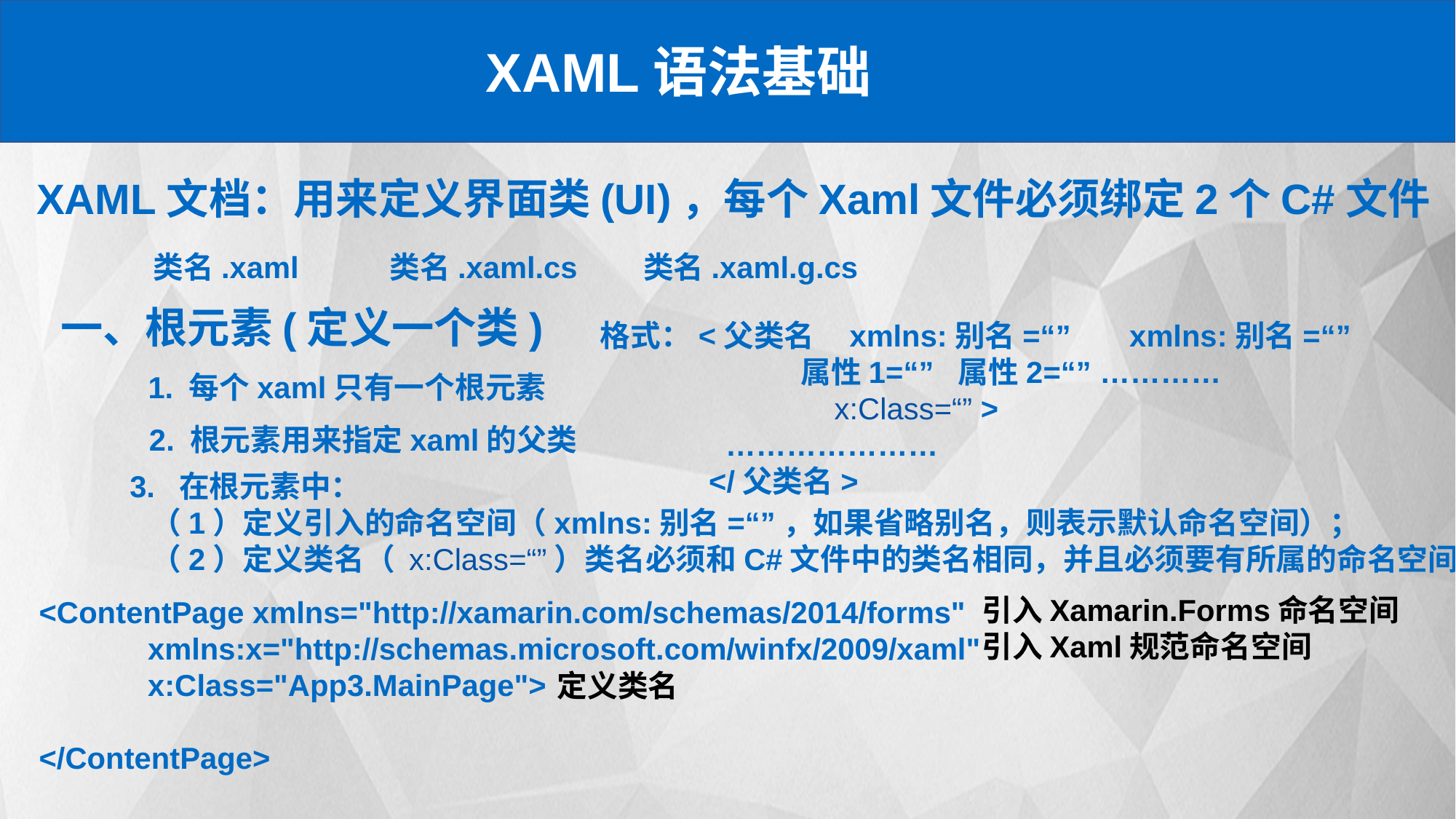

XAML语法基础
XAML文档：用来定义界面类(UI)，每个Xaml文件必须绑定2个C#文件
类名.xaml          类名.xaml.cs       类名.xaml.g.cs
一、根元素(定义一个类)
格式：<父类名    xmlns:别名=“”       xmlns:别名=“”
                            属性1=“”  属性2=“” …………
                            x:Class=“” >
               …………………
             </父类名>
1. 每个xaml只有一个根元素
2. 根元素用来指定xaml的父类
3.  在根元素中：
  （1）定义引入的命名空间（xmlns:别名=“”，如果省略别名，则表示默认命名空间）；
  （2）定义类名（ x:Class=“”）类名必须和C#文件中的类名相同，并且必须要有所属的命名空间。
引入Xamarin.Forms命名空间
引入Xaml规范命名空间
<ContentPage xmlns="http://xamarin.com/schemas/2014/forms"
             xmlns:x="http://schemas.microsoft.com/winfx/2009/xaml"
             x:Class="App3.MainPage">

</ContentPage>
定义类名